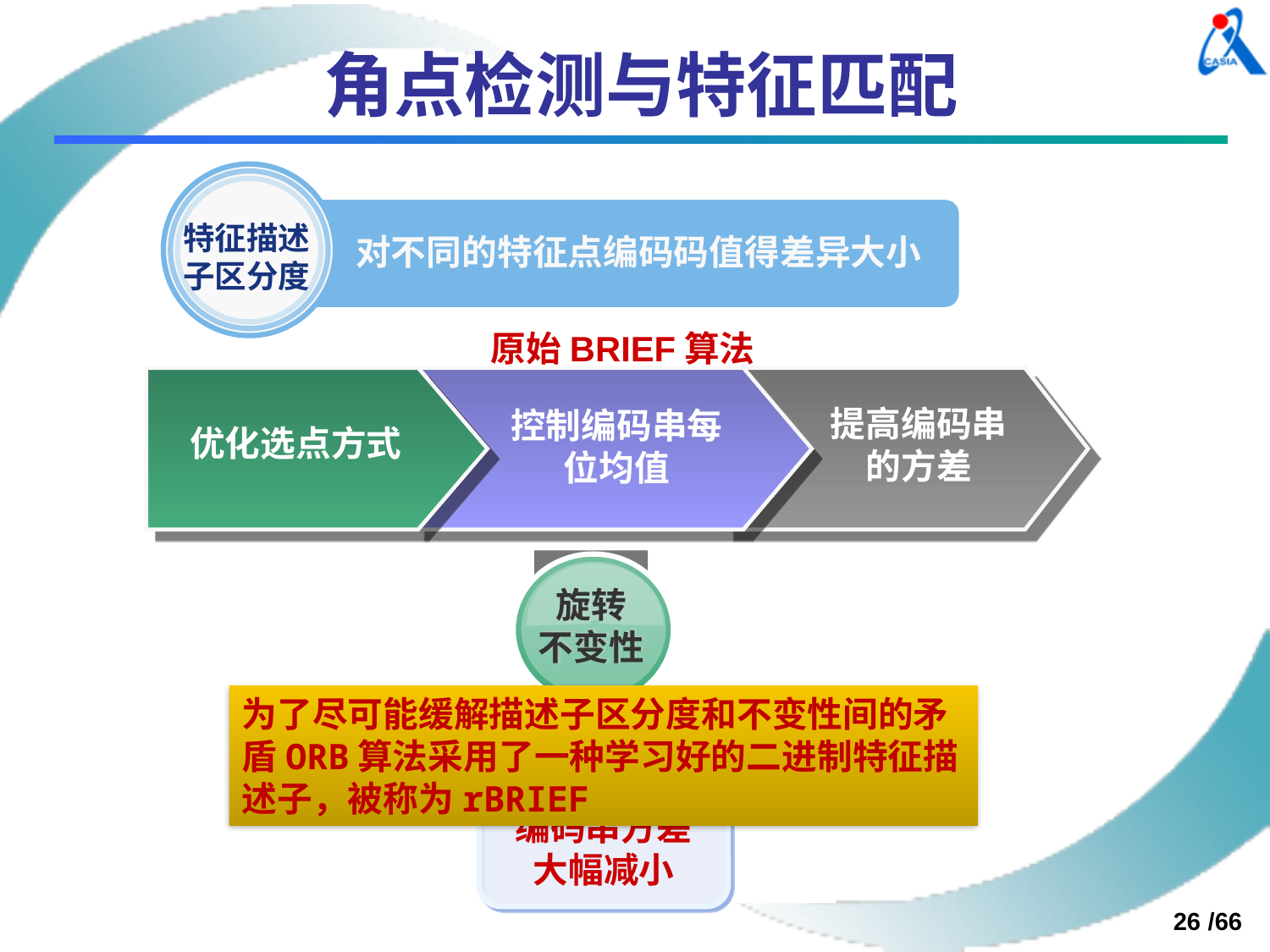

# 角点检测与特征匹配

特征描述子区分度
对不同的特征点编码码值得差异大小
原始BRIEF算法

提高编码串的方差
控制编码串每位均值
优化选点方式

旋转
不变性
为了尽可能缓解描述子区分度和不变性间的矛盾ORB算法采用了一种学习好的二进制特征描述子，被称为rBRIEF

编码串方差大幅减小
26 /66